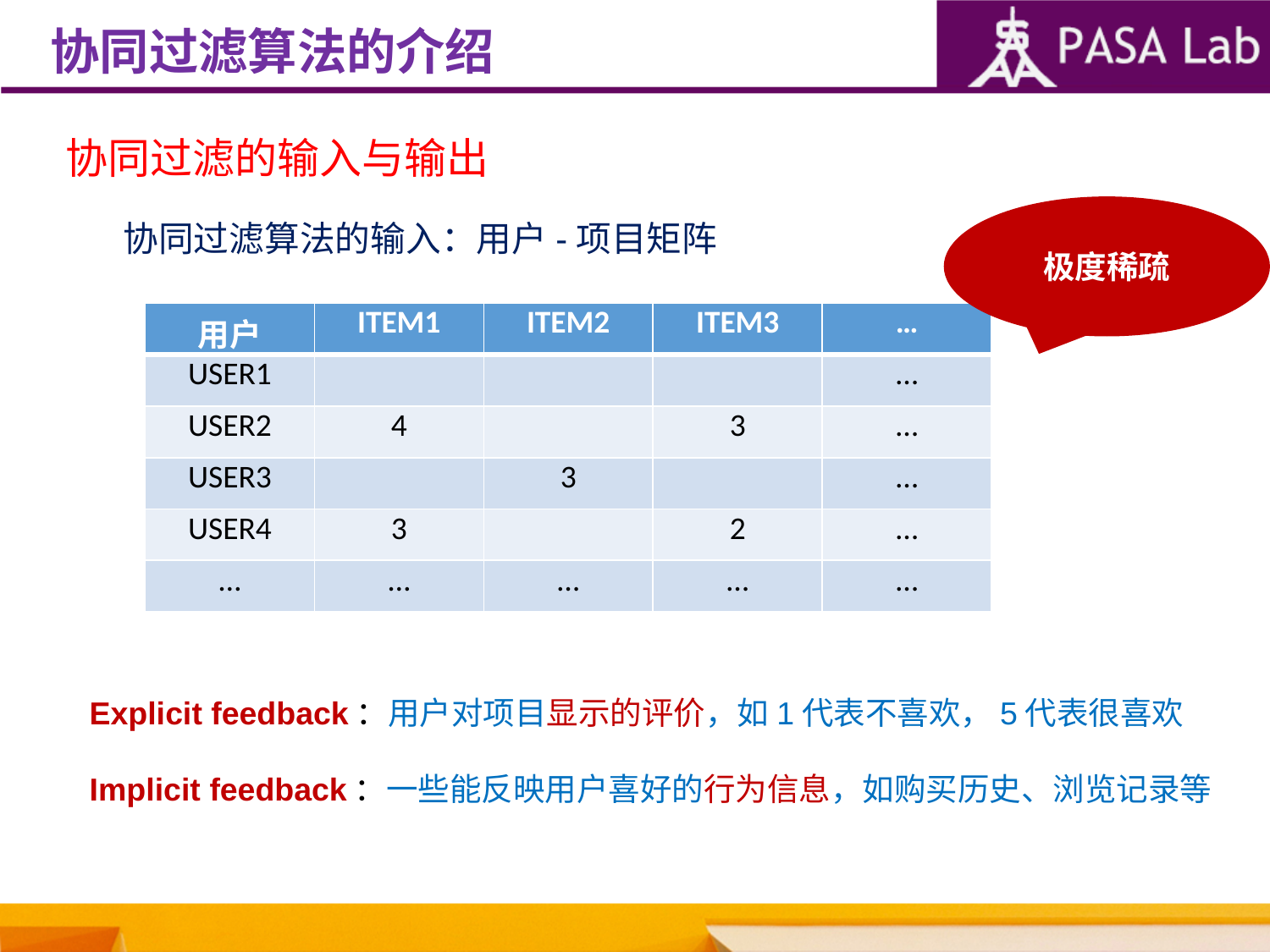

协同过滤算法的介绍
协同过滤的输入与输出
协同过滤算法的输入：用户-项目矩阵
极度稀疏
| 用户 | ITEM1 | ITEM2 | ITEM3 | … |
| --- | --- | --- | --- | --- |
| USER1 |  |  |  | … |
| USER2 | 4 |  | 3 | … |
| USER3 |  | 3 |  | … |
| USER4 | 3 |  | 2 | … |
| … | … | … | … | … |
Explicit feedback：用户对项目显示的评价，如1代表不喜欢，5代表很喜欢
Implicit feedback：一些能反映用户喜好的行为信息，如购买历史、浏览记录等